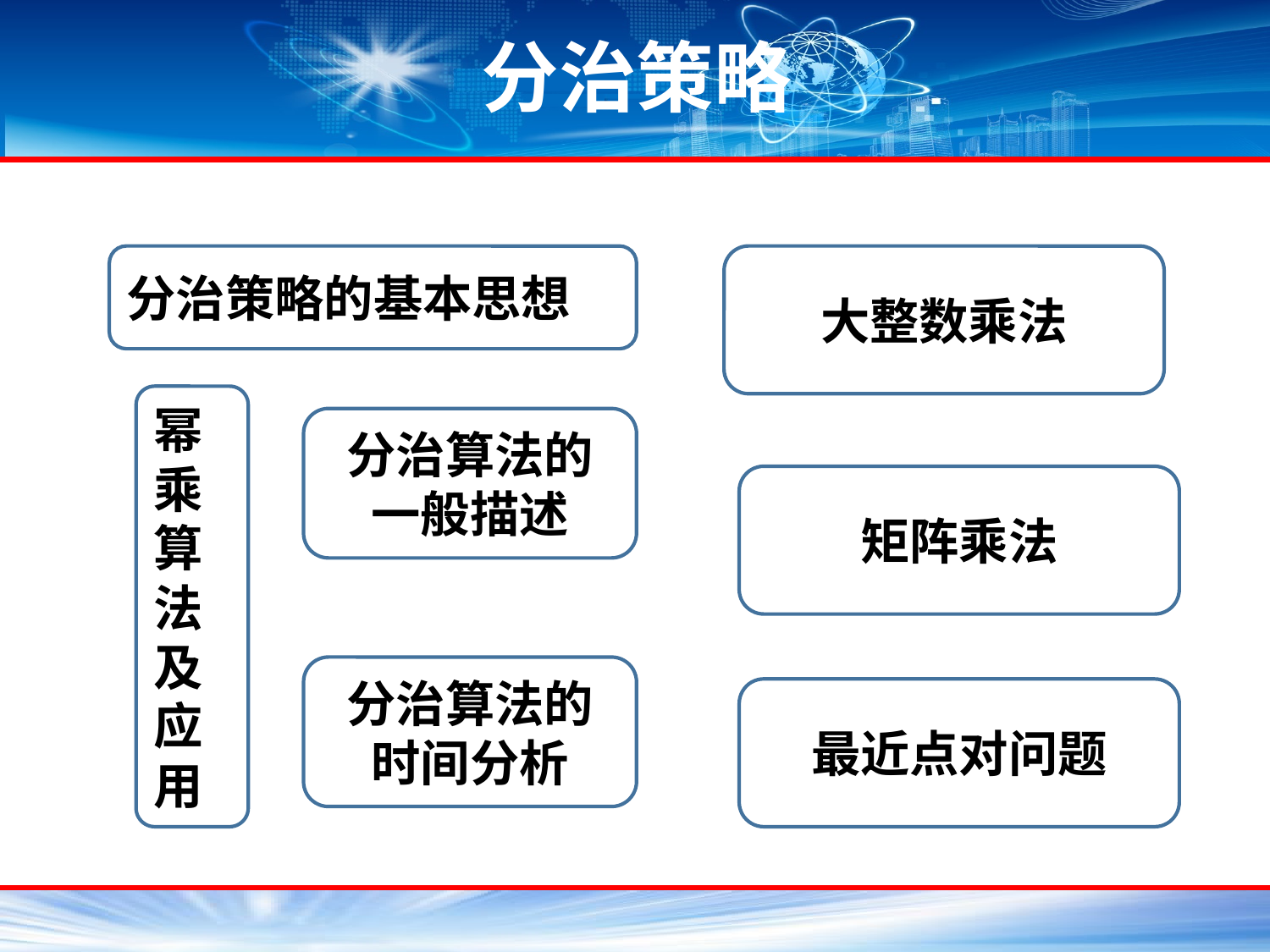

# 分治策略
分治策略的基本思想
大整数乘法
幂乘算法及应用
分治算法的一般描述
矩阵乘法
分治算法的时间分析
最近点对问题